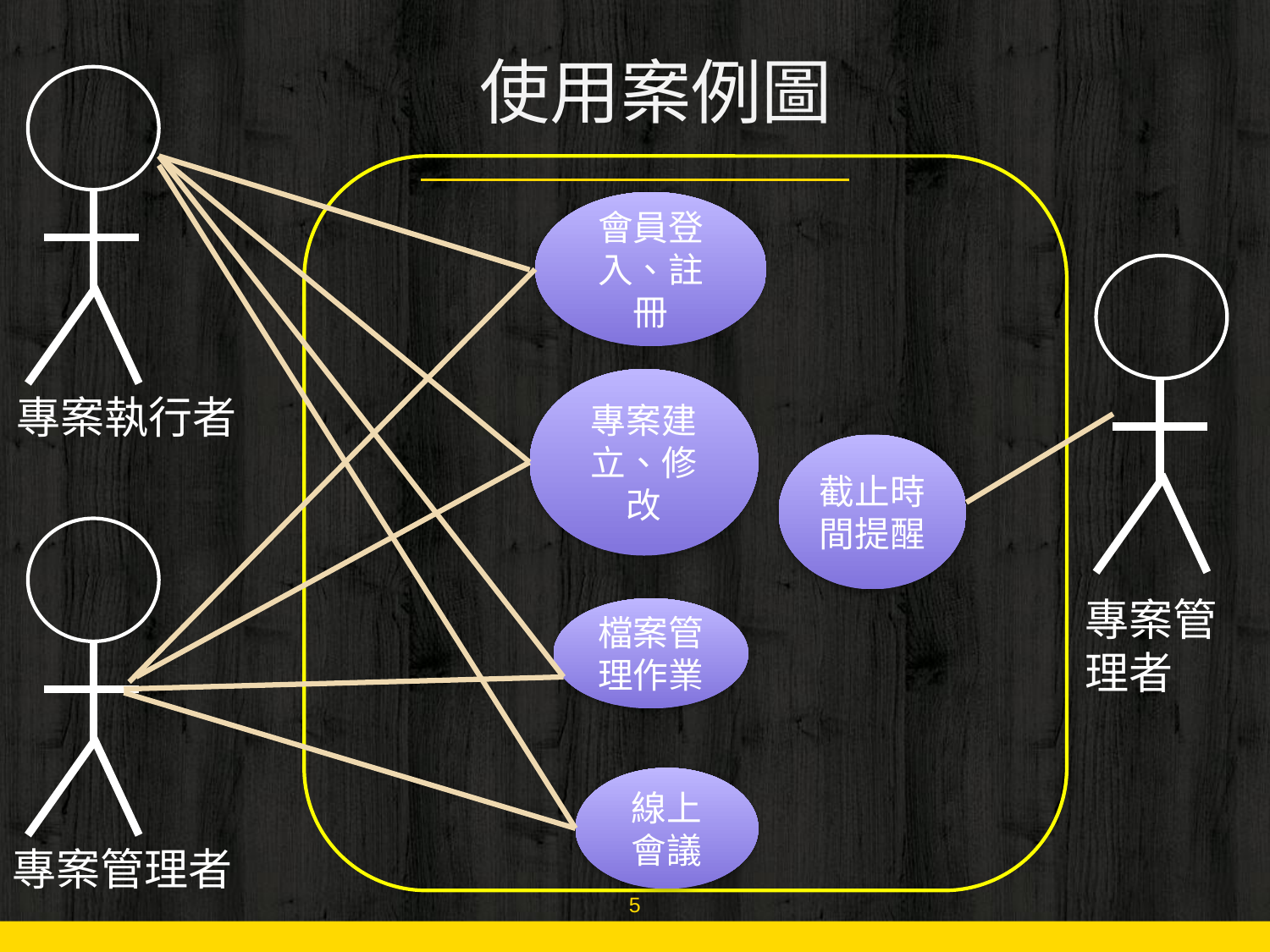

# 使用案例圖

會員登入、註冊

專案建立、修改
專案執行者
截止時間提醒

專案管理者
檔案管理作業
線上會議
專案管理者
5